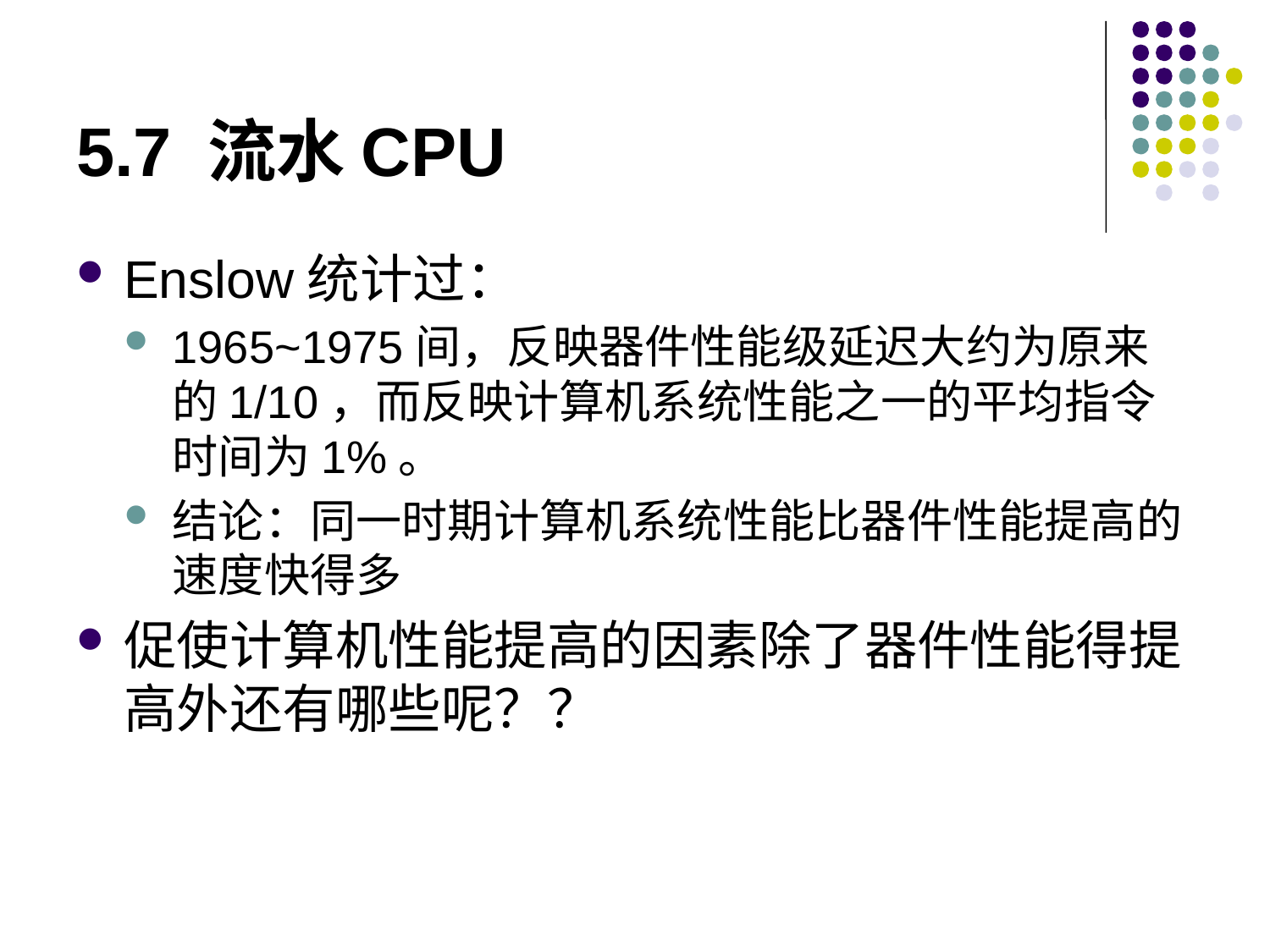

# 5.7 流水CPU
Enslow统计过：
1965~1975间，反映器件性能级延迟大约为原来的1/10，而反映计算机系统性能之一的平均指令时间为1%。
结论：同一时期计算机系统性能比器件性能提高的速度快得多
促使计算机性能提高的因素除了器件性能得提高外还有哪些呢？？
6